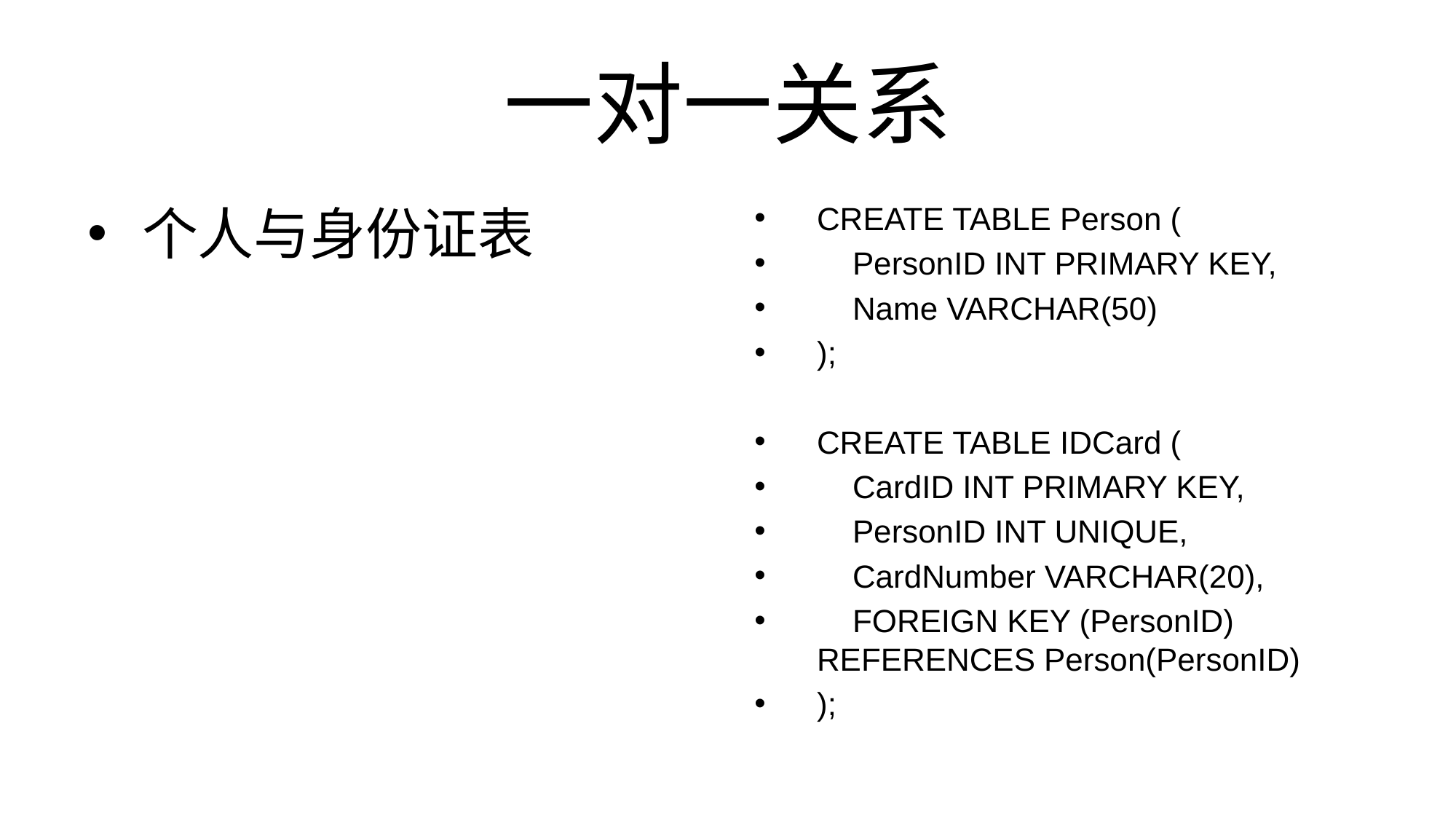

# 一对一关系
个人与身份证表
CREATE TABLE Person (
    PersonID INT PRIMARY KEY,
    Name VARCHAR(50)
);

CREATE TABLE IDCard (
    CardID INT PRIMARY KEY,
    PersonID INT UNIQUE,
    CardNumber VARCHAR(20),
    FOREIGN KEY (PersonID) REFERENCES Person(PersonID)
);